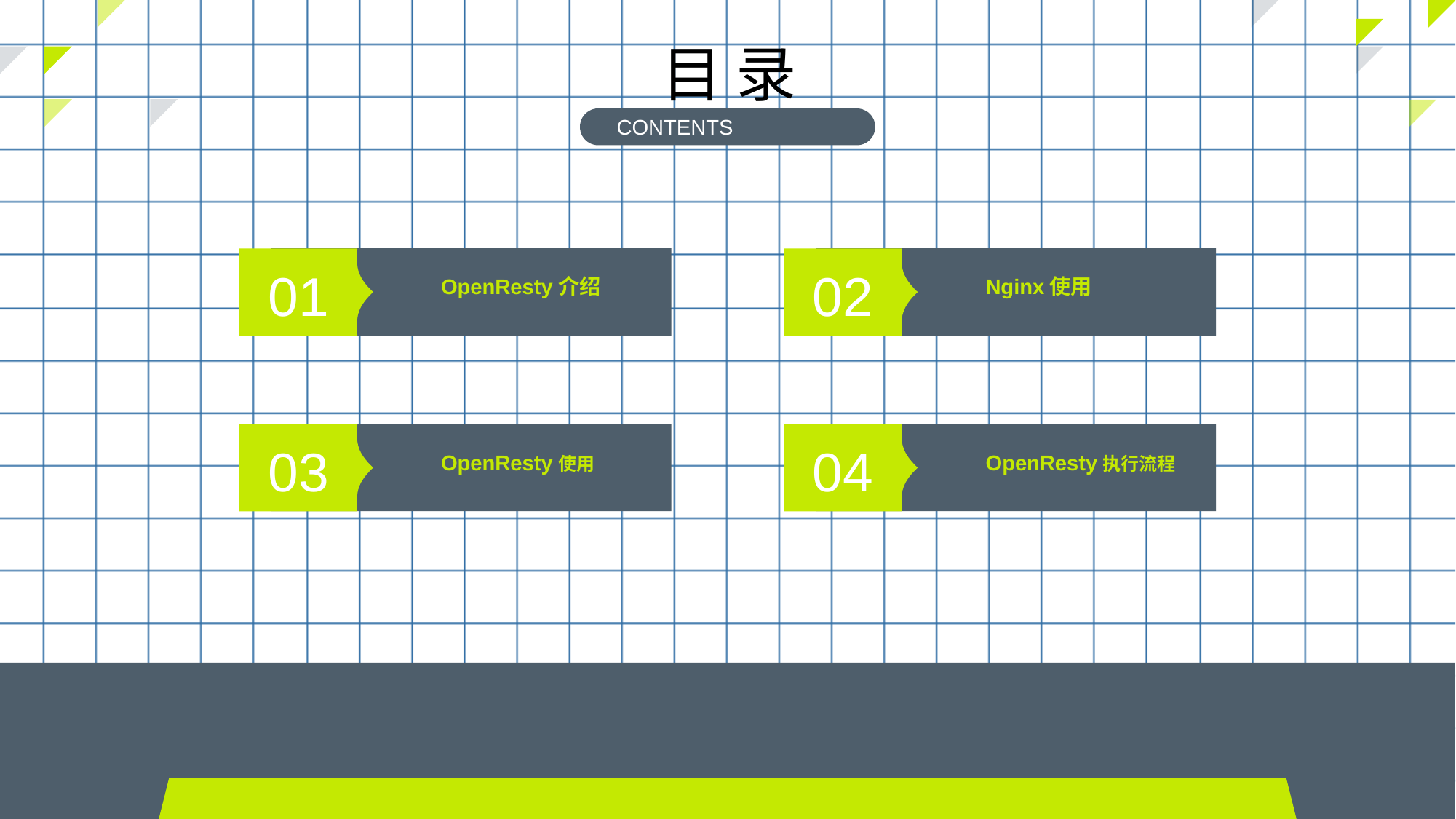

目 录

CONTENTS

01
OpenResty介绍

02
Nginx使用

03
OpenResty使用

04
OpenResty执行流程